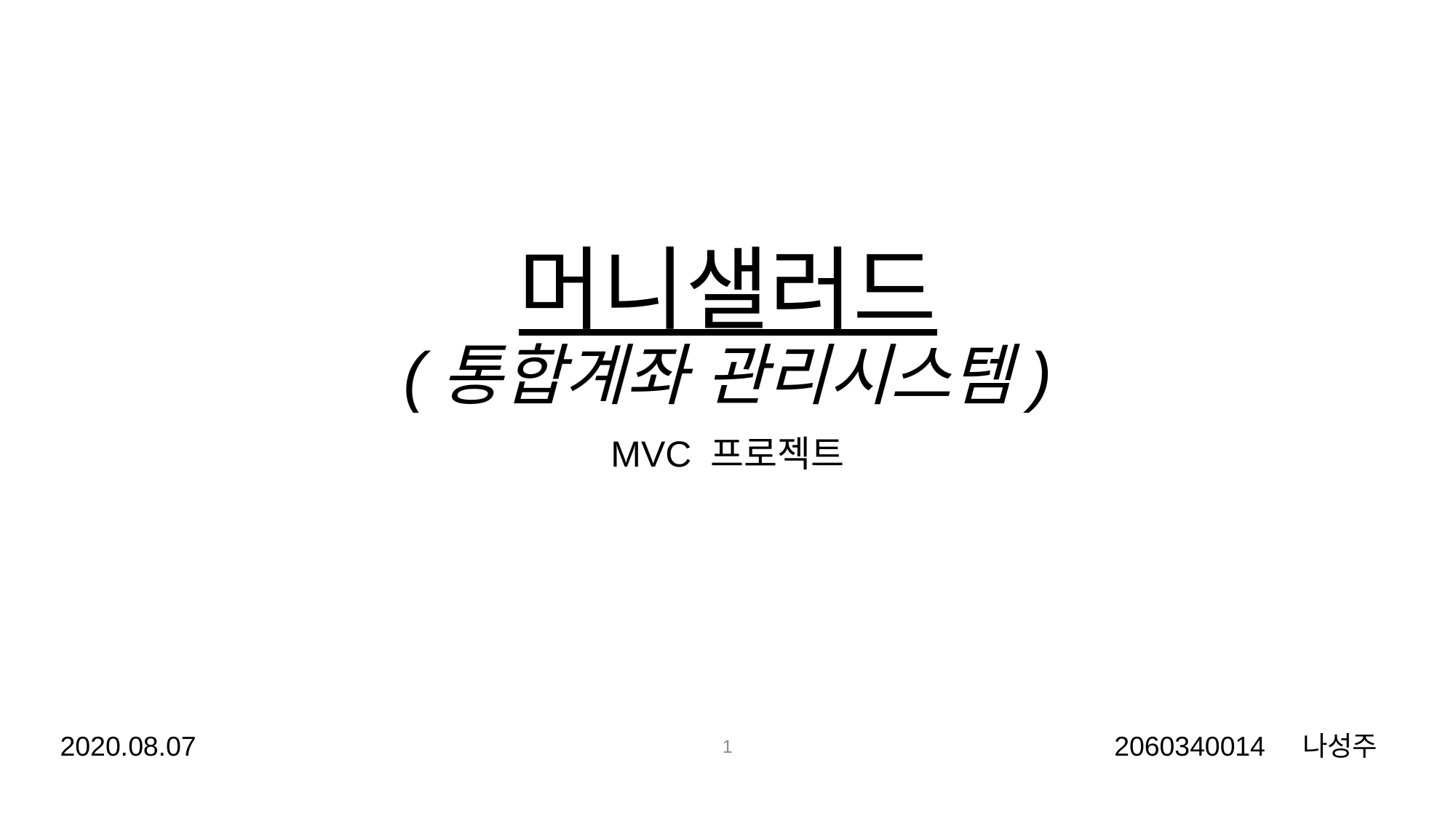

# 머니샐러드 (통합계좌 관리시스템)
MVC 프로젝트
2020.08.07
2060340014    나성주
1